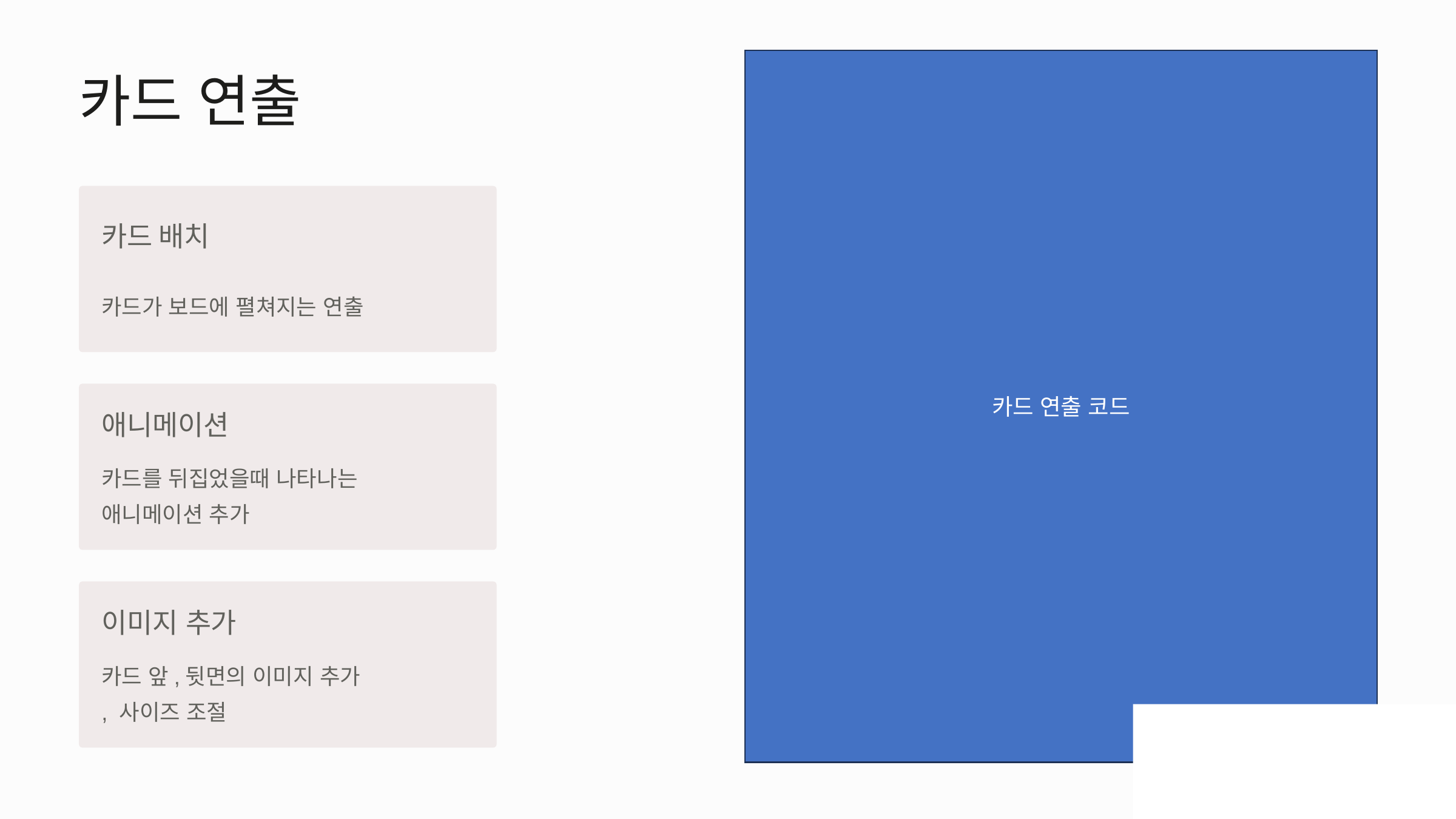

카드 연출 코드
카드 연출

카드 배치
카드가 보드에 펼쳐지는 연출

애니메이션
카드를 뒤집었을때 나타나는
애니메이션 추가

이미지 추가
카드 앞,뒷면의 이미지 추가
, 사이즈 조절